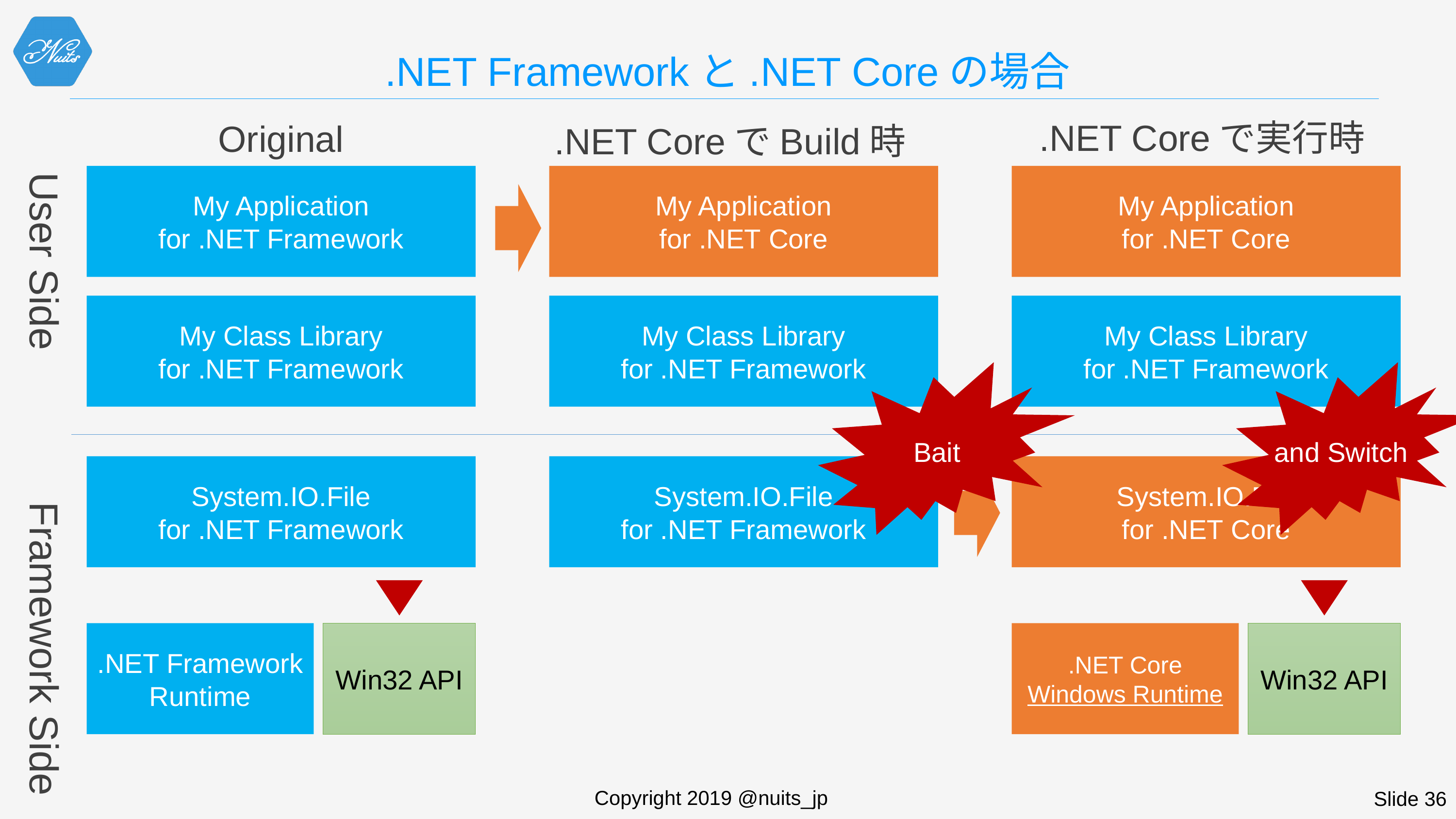

# .NET Frameworkと.NET Coreの場合
.NET Coreで実行時
My Application
for .NET Core
My Class Library
for .NET Framework
System.IO.File
for .NET Core

Win32 API
.NET Core
Windows Runtime

Original
.NET CoreでBuild時
My Application
for .NET Core
My Class Library
for .NET Framework
System.IO.File
for .NET Framework

My Application
for .NET Framework
My Class Library
for .NET Framework
System.IO.File
for .NET Framework

Win32 API
.NET Framework
Runtime
User Side
Bait
and Switch
Framework Side
Copyright 2019 @nuits_jp
Slide 36